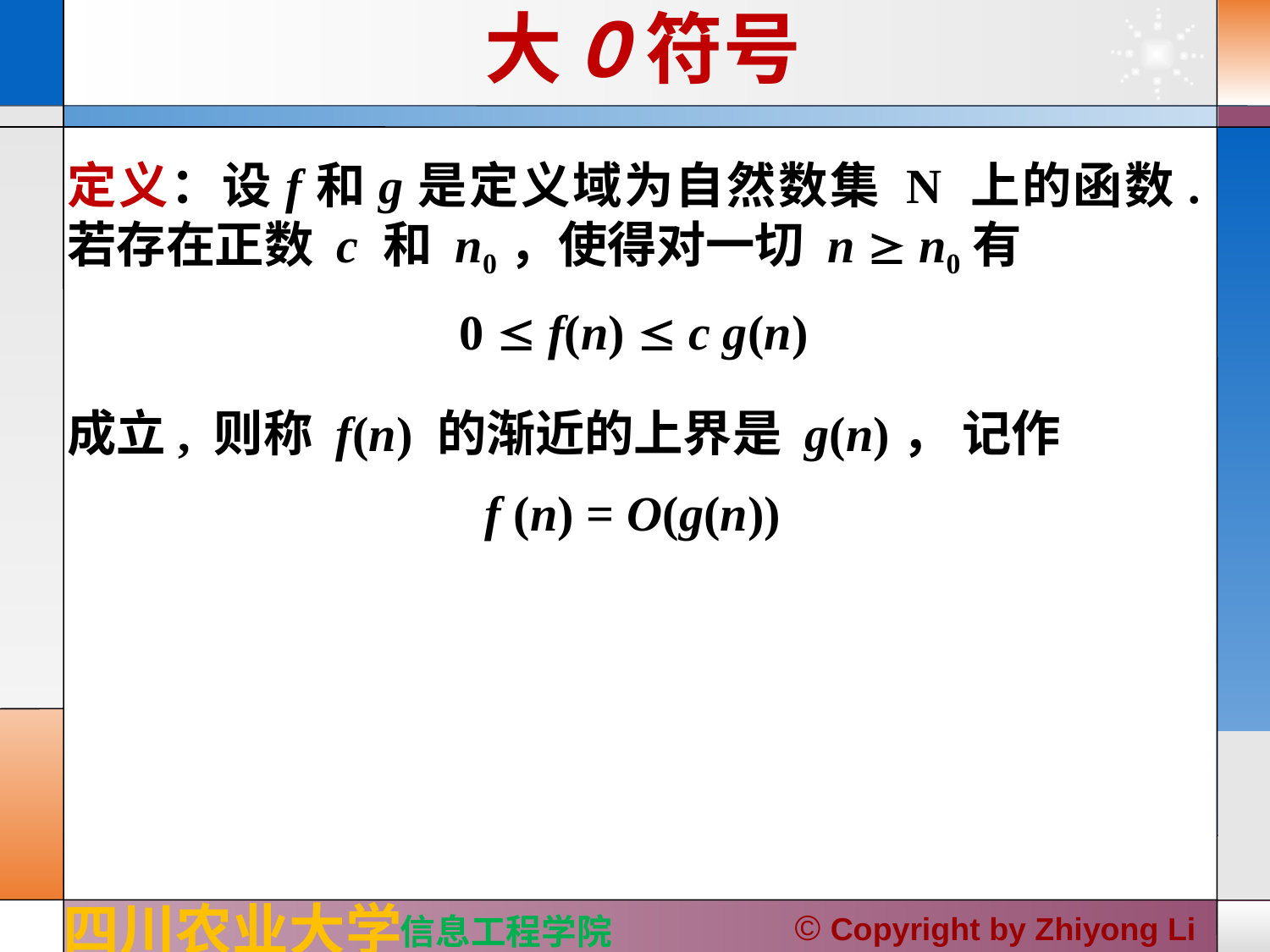

# 大O符号
定义：设f和g是定义域为自然数集 N 上的函数. 若存在正数 c 和 n0，使得对一切 n ≥ n0有
0 ≤ f(n) ≤ c g(n)
成立, 则称 f(n) 的渐近的上界是 g(n)， 记作
f (n) = O(g(n))